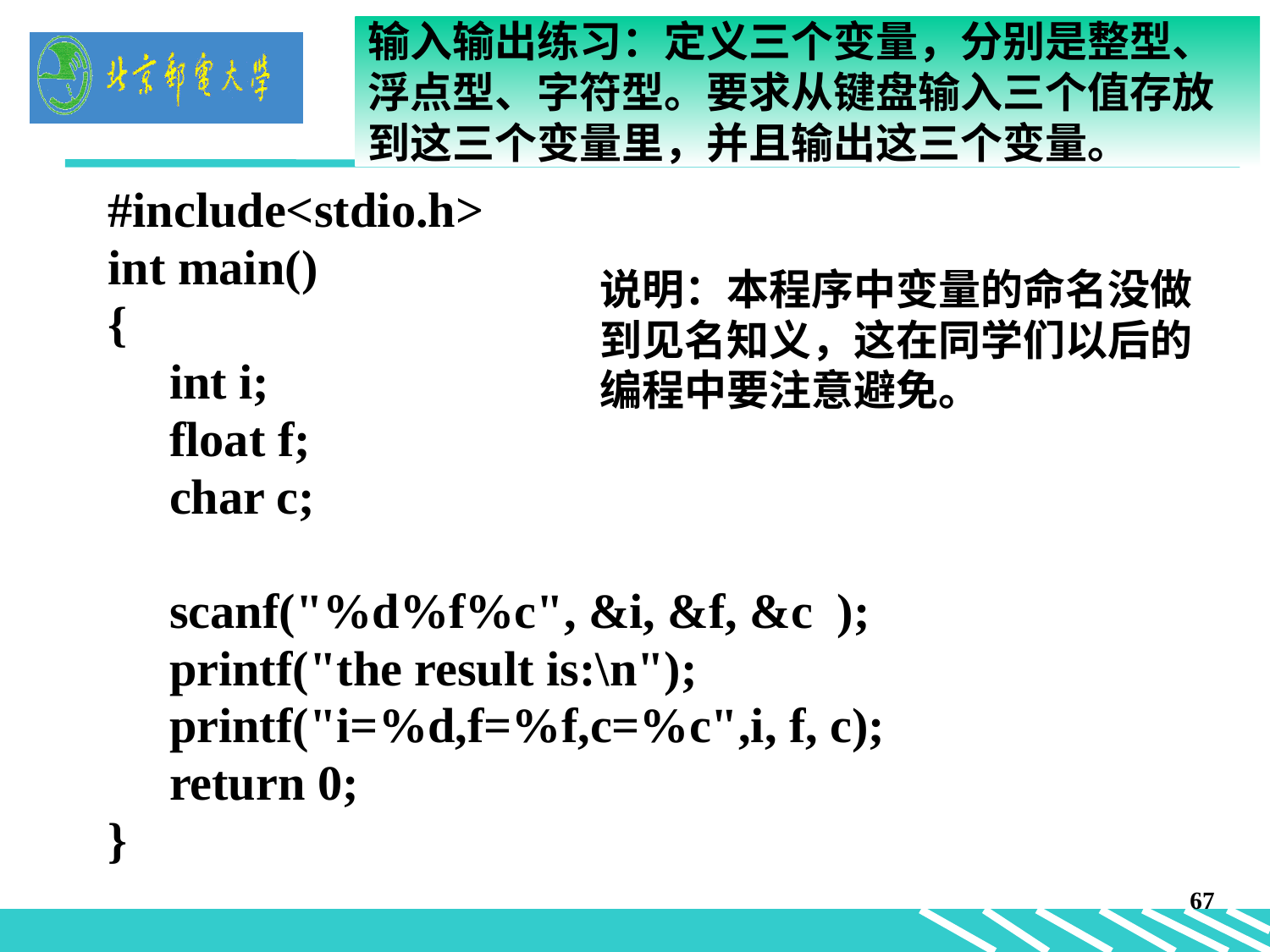

# 输入输出练习：定义三个变量，分别是整型、浮点型、字符型。要求从键盘输入三个值存放到这三个变量里，并且输出这三个变量。
#include<stdio.h>
int main()
{
     int i;
     float f;
     char c;

     scanf("%d%f%c", &i, &f, &c  );
     printf("the result is:\n");
     printf("i=%d,f=%f,c=%c",i, f, c);
     return 0;
}

说明：本程序中变量的命名没做到见名知义，这在同学们以后的编程中要注意避免。
67